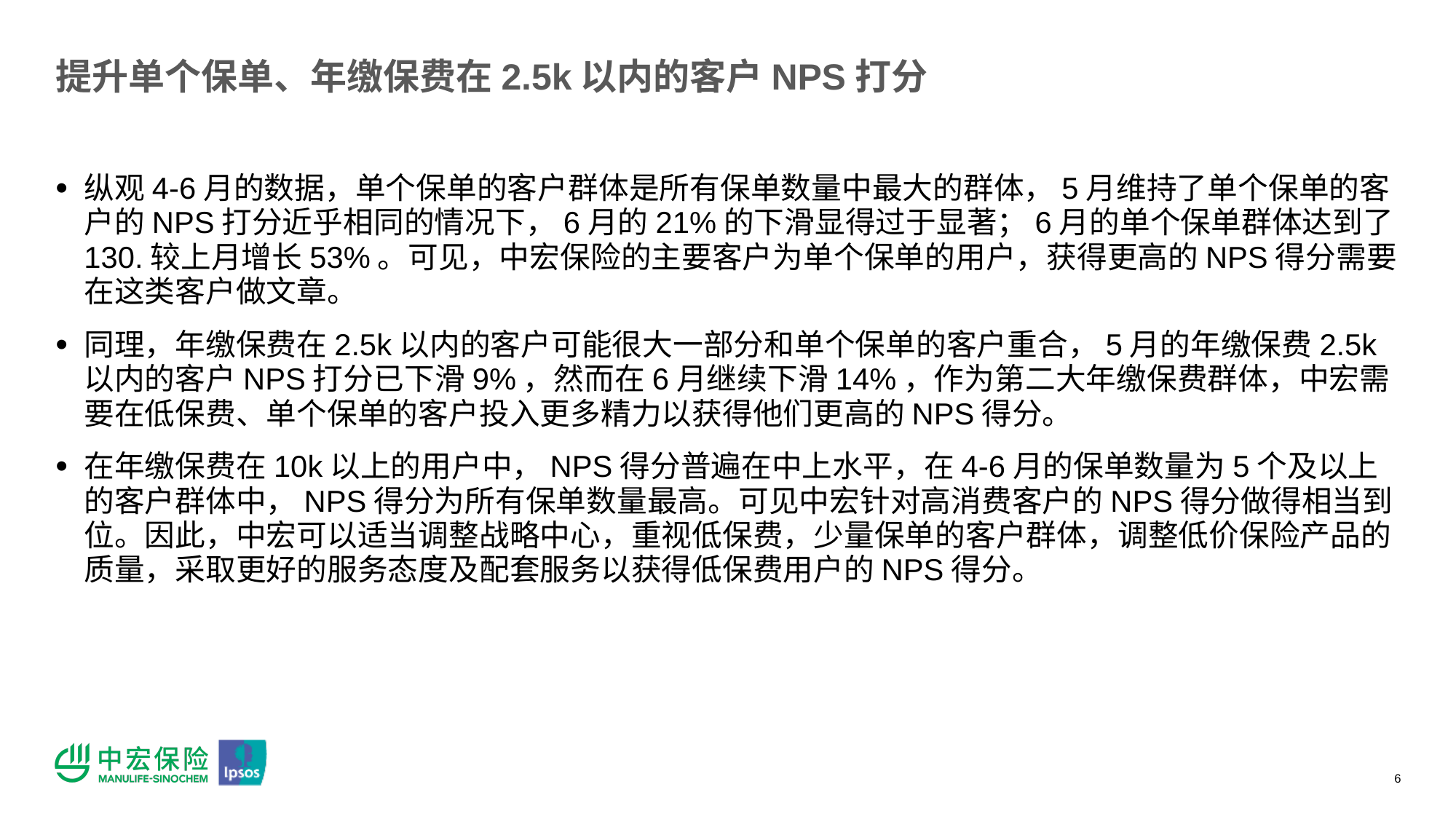

# 提升单个保单、年缴保费在2.5k以内的客户NPS打分
纵观4-6月的数据，单个保单的客户群体是所有保单数量中最大的群体，5月维持了单个保单的客户的NPS打分近乎相同的情况下，6月的21%的下滑显得过于显著；6月的单个保单群体达到了130.较上月增长53%。可见，中宏保险的主要客户为单个保单的用户，获得更高的NPS得分需要在这类客户做文章。
同理，年缴保费在2.5k以内的客户可能很大一部分和单个保单的客户重合，5月的年缴保费2.5k以内的客户NPS打分已下滑9%，然而在6月继续下滑14%，作为第二大年缴保费群体，中宏需要在低保费、单个保单的客户投入更多精力以获得他们更高的NPS得分。
在年缴保费在10k以上的用户中，NPS得分普遍在中上水平，在4-6月的保单数量为5个及以上的客户群体中，NPS得分为所有保单数量最高。可见中宏针对高消费客户的NPS得分做得相当到位。因此，中宏可以适当调整战略中心，重视低保费，少量保单的客户群体，调整低价保险产品的质量，采取更好的服务态度及配套服务以获得低保费用户的NPS得分。
6